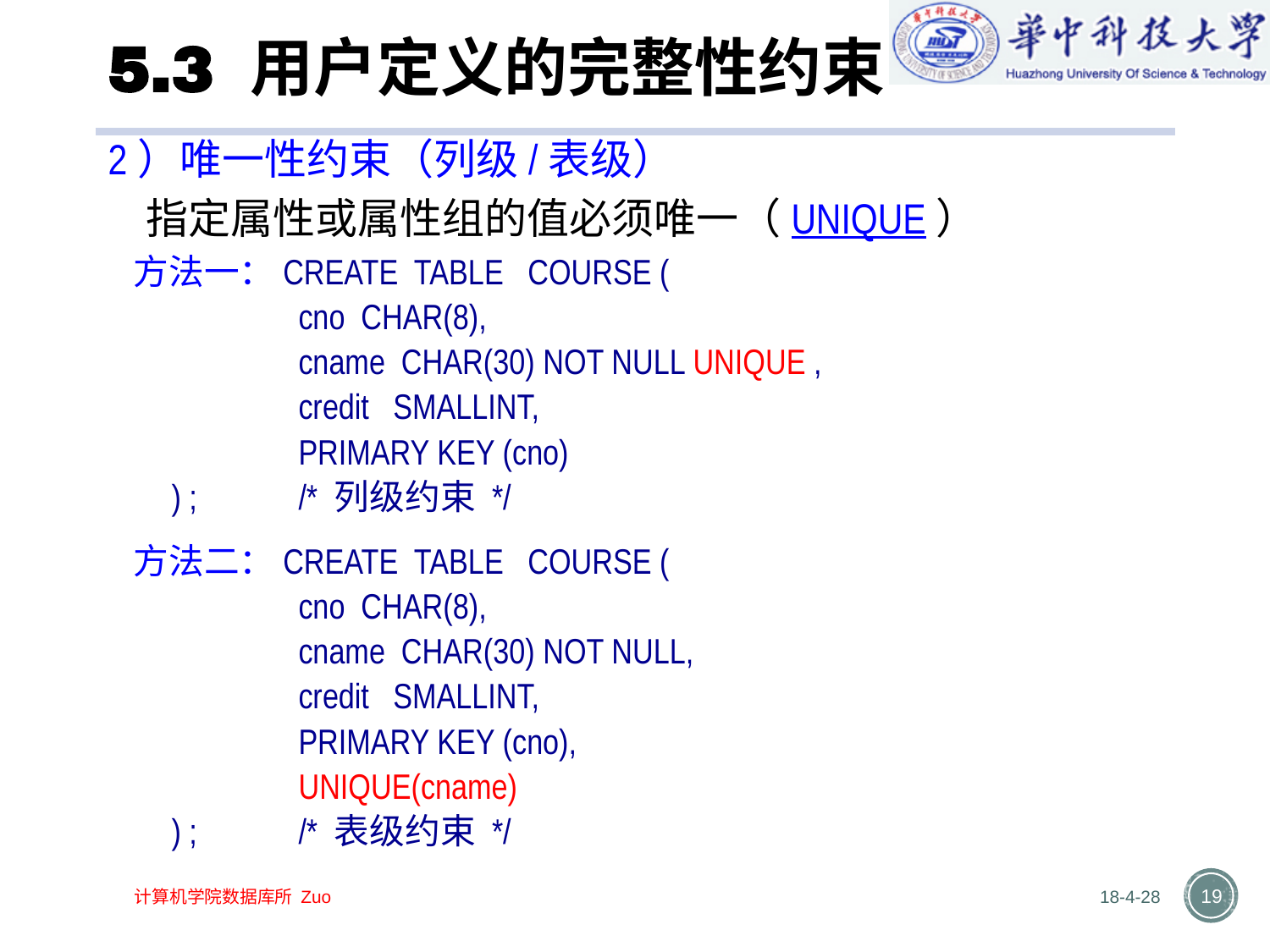

# 5.3 用户定义的完整性约束
2）唯一性约束（列级/表级）
指定属性或属性组的值必须唯一（UNIQUE）
	方法一：CREATE  TABLE   COURSE (
		cno  CHAR(8),
		cname  CHAR(30) NOT NULL UNIQUE ,
		credit   SMALLINT,
		PRIMARY KEY (cno)
	) ;	/* 列级约束 */
	方法二：CREATE  TABLE   COURSE (
		cno  CHAR(8),
		cname  CHAR(30) NOT NULL,
		credit   SMALLINT,
		PRIMARY KEY (cno),
		UNIQUE(cname)
	) ;	/* 表级约束 */

18-4-28
19